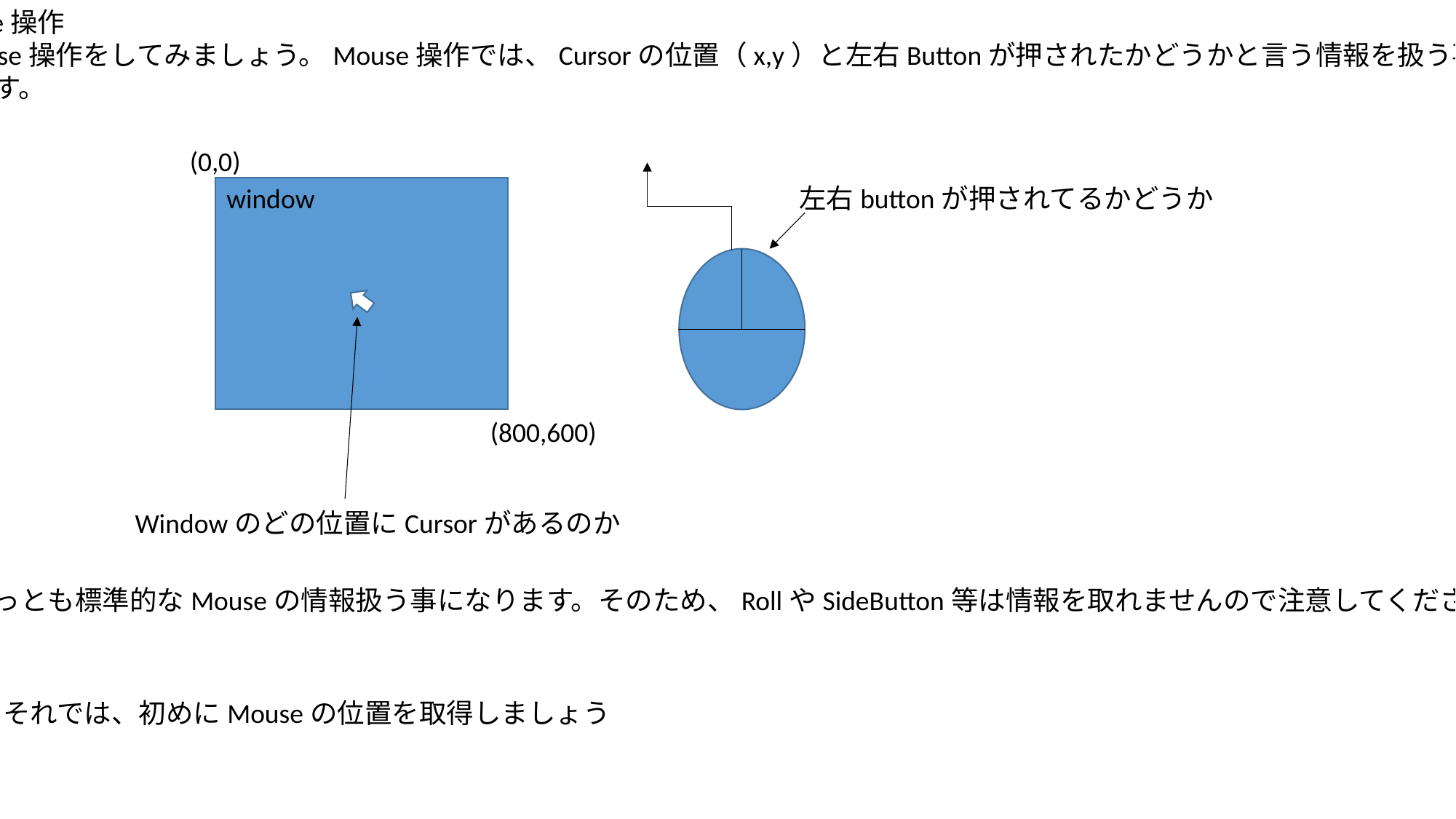

・Mouse操作
　Mouse操作をしてみましょう。Mouse操作では、Cursorの位置（x,y）と左右Buttonが押されたかどうかと言う情報を扱う事に
なります。
(0,0)
window
左右buttonが押されてるかどうか

(800,600)
Windowのどの位置にCursorがあるのか
もっとも標準的なMouseの情報扱う事になります。そのため、RollやSideButton等は情報を取れませんので注意してください
それでは、初めにMouseの位置を取得しましょう